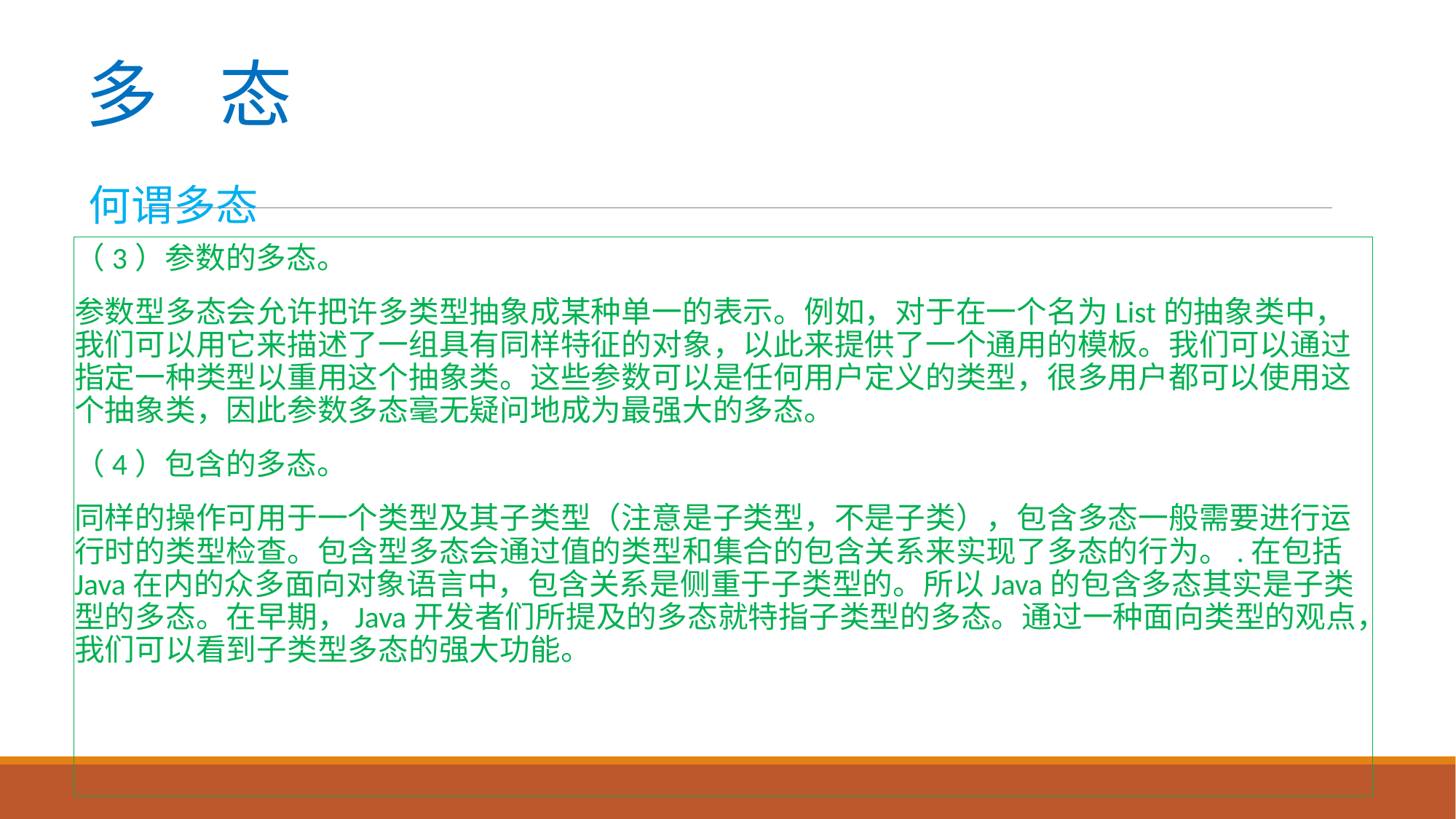

# 多    态
何谓多态
（3）参数的多态。
参数型多态会允许把许多类型抽象成某种单一的表示。例如，对于在一个名为List的抽象类中，我们可以用它来描述了一组具有同样特征的对象，以此来提供了一个通用的模板。我们可以通过指定一种类型以重用这个抽象类。这些参数可以是任何用户定义的类型，很多用户都可以使用这个抽象类，因此参数多态毫无疑问地成为最强大的多态。
（4）包含的多态。
同样的操作可用于一个类型及其子类型（注意是子类型，不是子类），包含多态一般需要进行运行时的类型检查。包含型多态会通过值的类型和集合的包含关系来实现了多态的行为。.在包括Java在内的众多面向对象语言中，包含关系是侧重于子类型的。所以Java的包含多态其实是子类型的多态。在早期，Java开发者们所提及的多态就特指子类型的多态。通过一种面向类型的观点，我们可以看到子类型多态的强大功能。